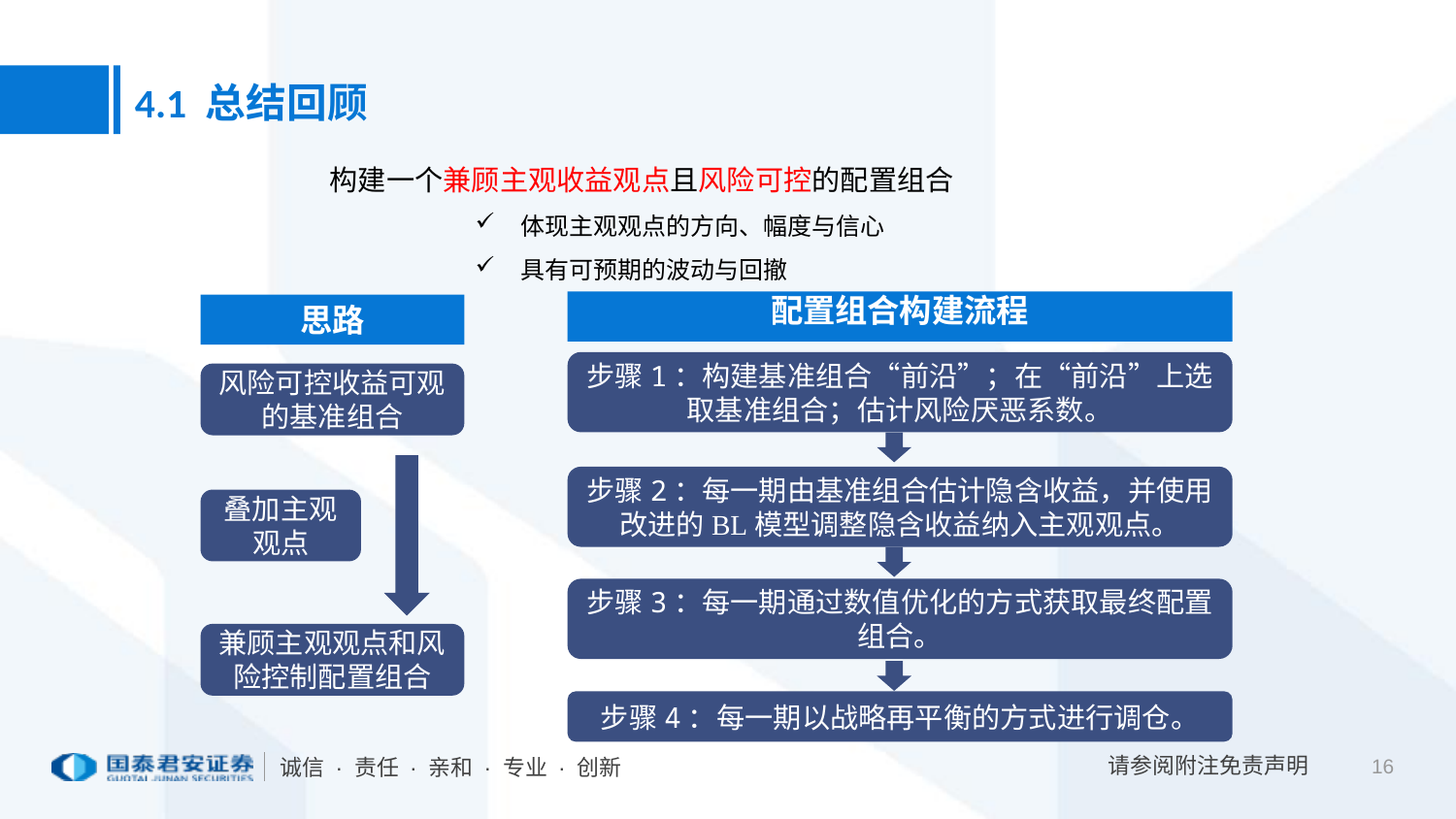

4.1 总结回顾
构建一个兼顾主观收益观点且风险可控的配置组合
体现主观观点的方向、幅度与信心
具有可预期的波动与回撤
配置组合构建流程

思路
步骤1：构建基准组合“前沿”；在“前沿”上选取基准组合；估计风险厌恶系数。
风险可控收益可观的基准组合

步骤2：每一期由基准组合估计隐含收益，并使用改进的BL模型调整隐含收益纳入主观观点。
叠加主观观点

步骤3：每一期通过数值优化的方式获取最终配置组合。
兼顾主观观点和风险控制配置组合

步骤4：每一期以战略再平衡的方式进行调仓。